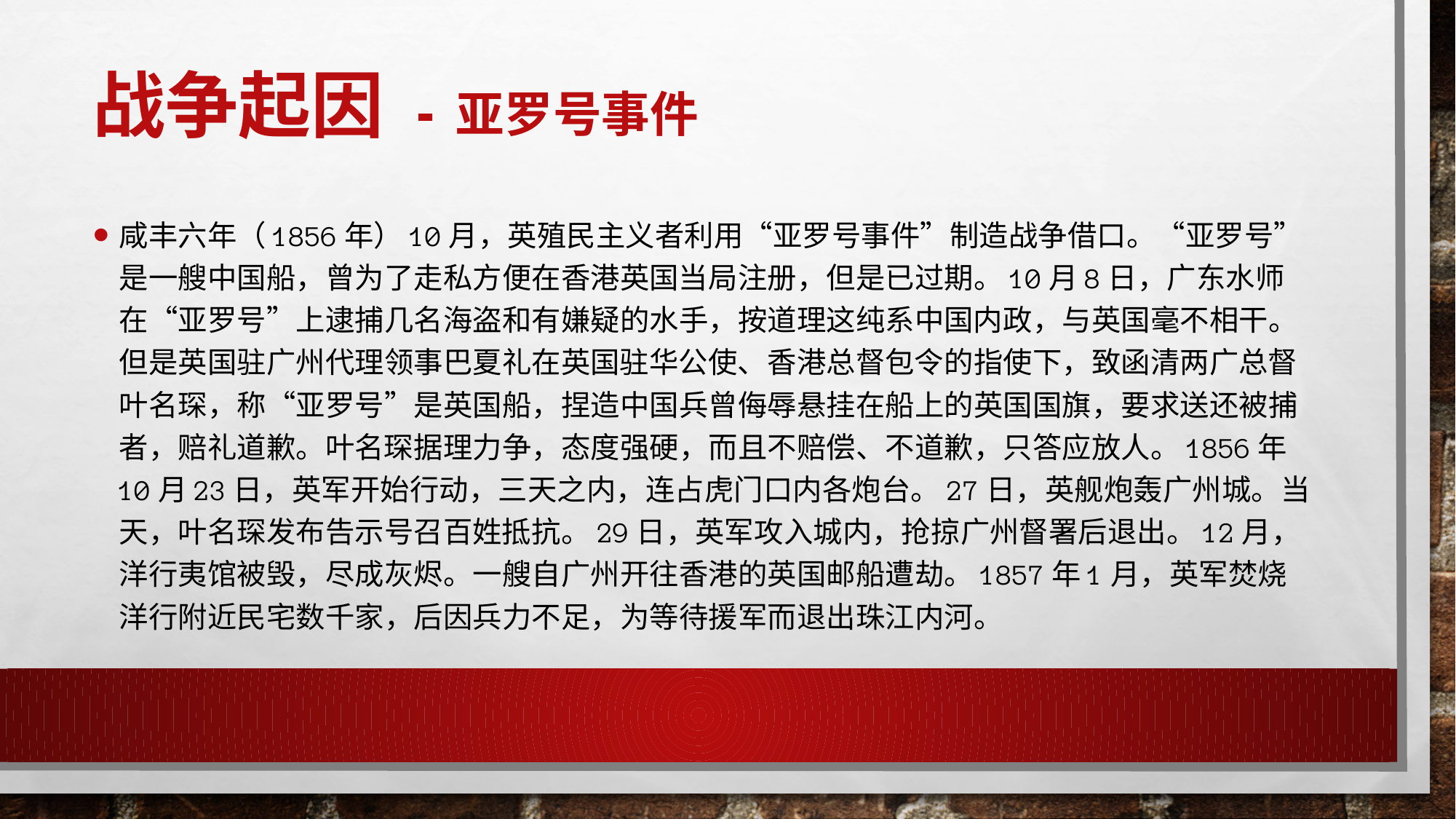

# 战争起因 - 亚罗号事件
咸丰六年（1856年）10月，英殖民主义者利用“亚罗号事件”制造战争借口。“亚罗号”是一艘中国船，曾为了走私方便在香港英国当局注册，但是已过期。10月8日，广东水师在“亚罗号”上逮捕几名海盗和有嫌疑的水手，按道理这纯系中国内政，与英国毫不相干。但是英国驻广州代理领事巴夏礼在英国驻华公使、香港总督包令的指使下，致函清两广总督叶名琛，称“亚罗号”是英国船，捏造中国兵曾侮辱悬挂在船上的英国国旗，要求送还被捕者，赔礼道歉。叶名琛据理力争，态度强硬，而且不赔偿、不道歉，只答应放人。1856年10月23日，英军开始行动，三天之内，连占虎门口内各炮台。27日，英舰炮轰广州城。当天，叶名琛发布告示号召百姓抵抗。29日，英军攻入城内，抢掠广州督署后退出。12月，洋行夷馆被毁，尽成灰烬。一艘自广州开往香港的英国邮船遭劫。1857年1月，英军焚烧洋行附近民宅数千家，后因兵力不足，为等待援军而退出珠江内河。